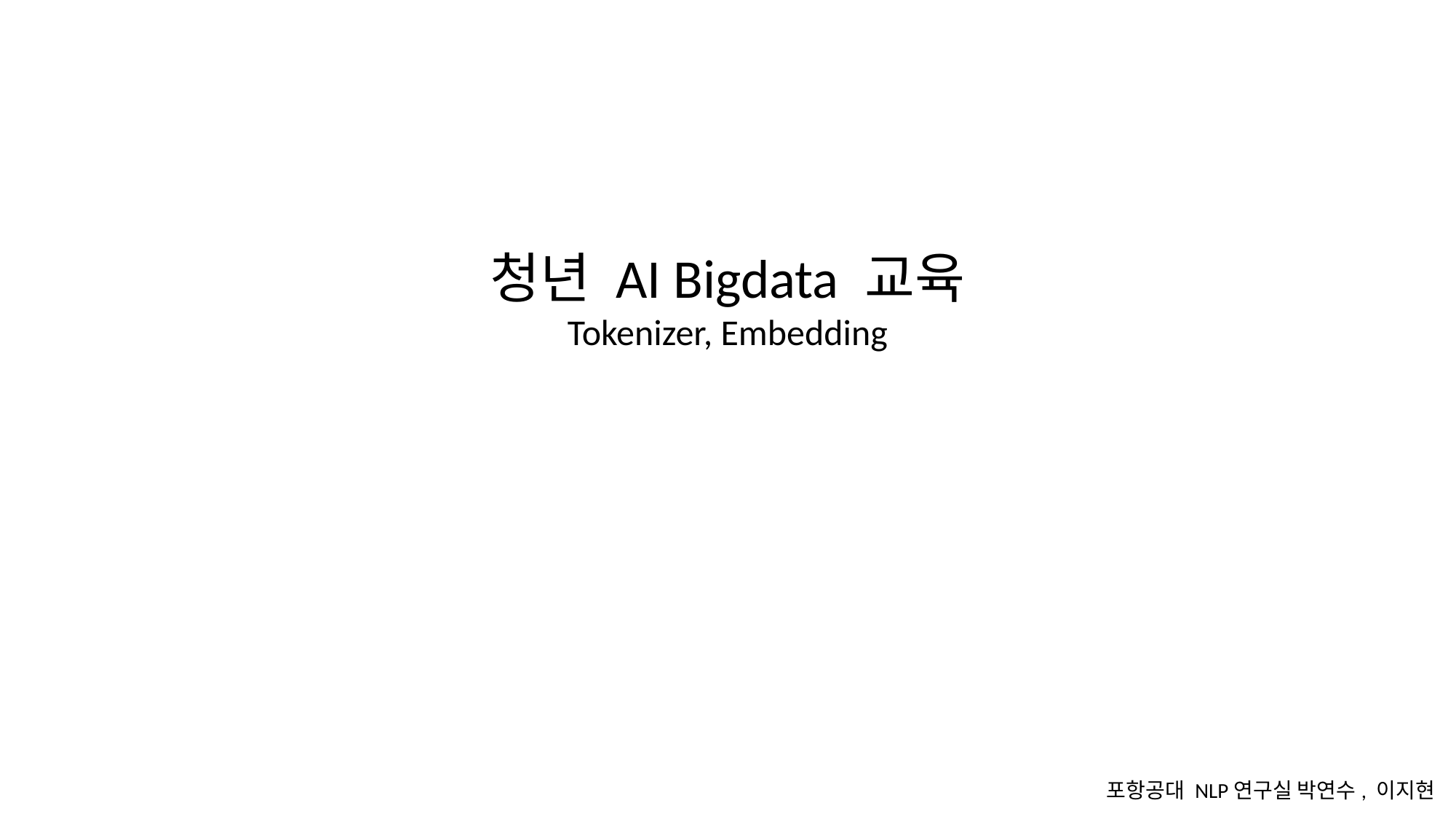

청년 AI Bigdata 교육
Tokenizer, Embedding
포항공대 NLP연구실 박연수, 이지현